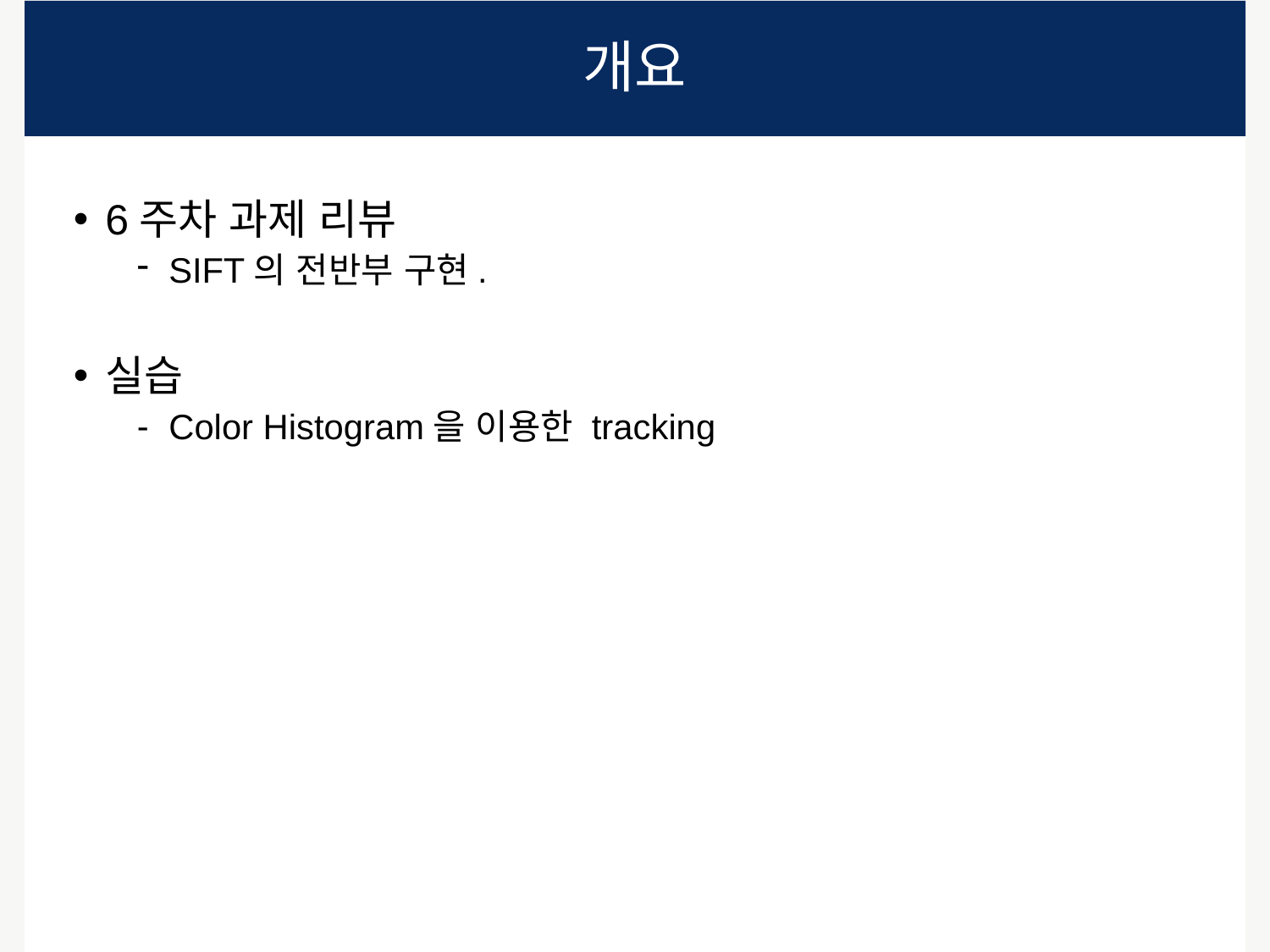

# 개요
6주차 과제 리뷰
SIFT의 전반부 구현.

실습
Color Histogram을 이용한 tracking